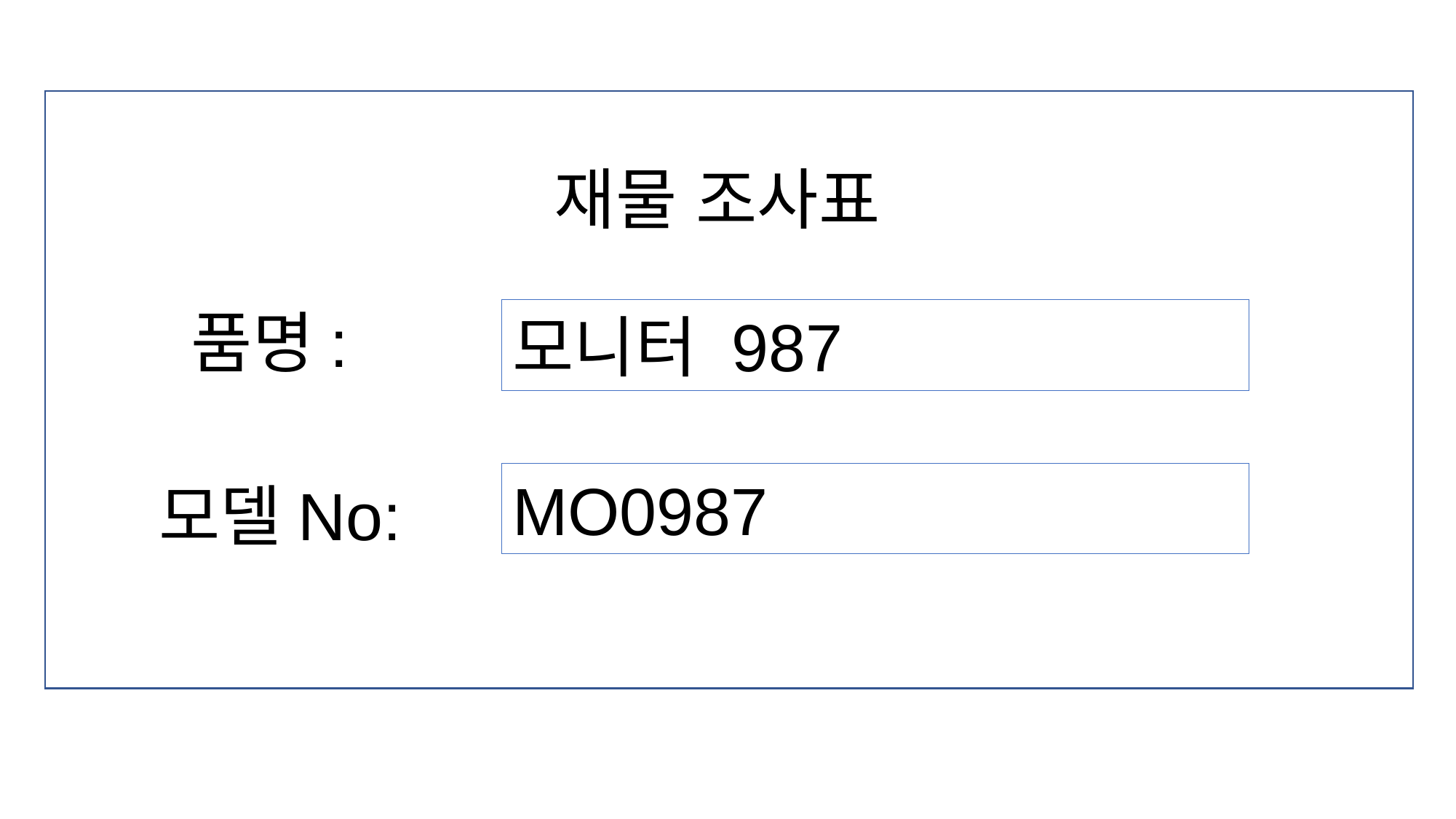

재물 조사표
품명:
모니터 987
MO0987
모델No: